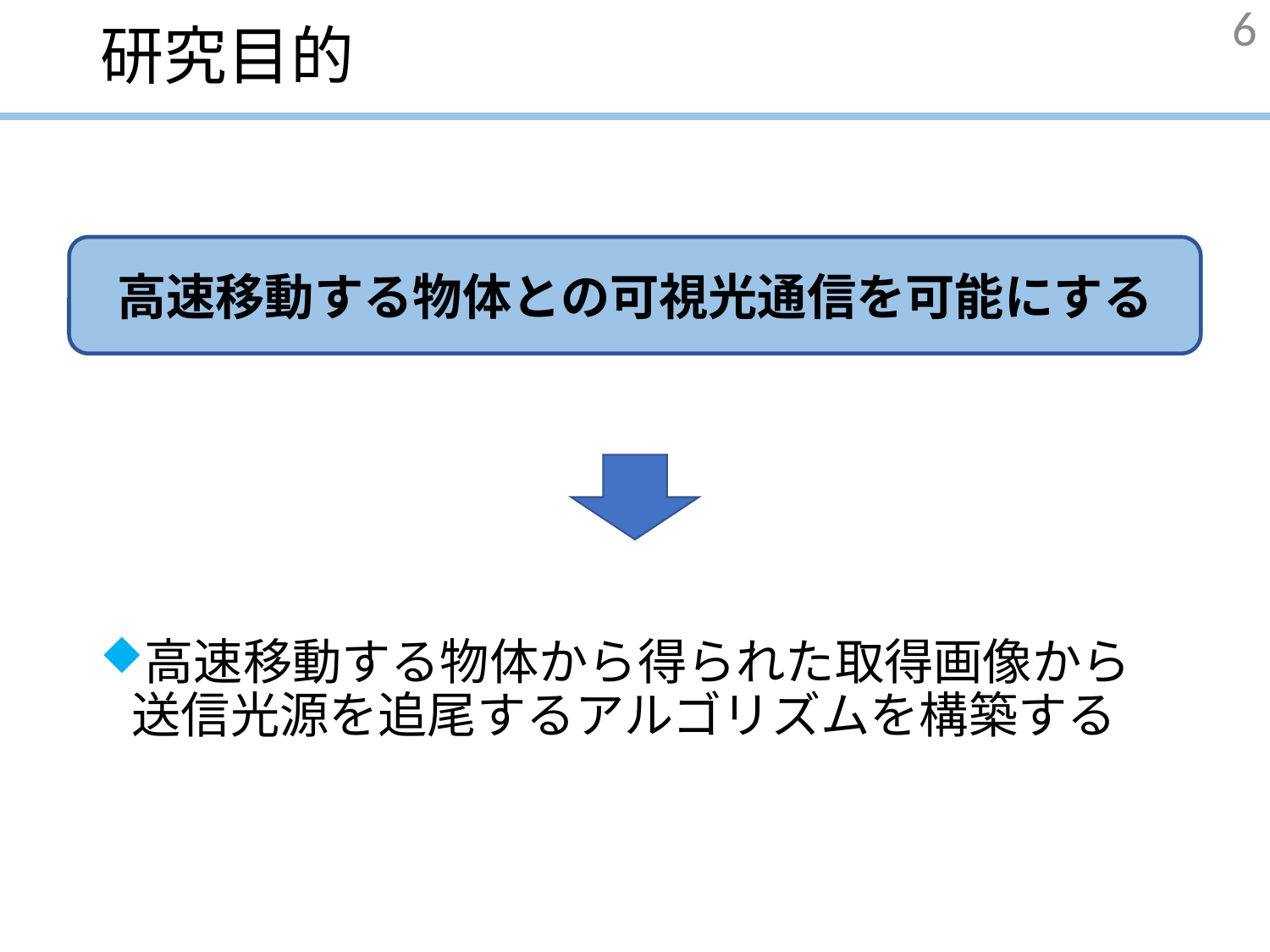

# 研究目的
6

高速移動する物体から得られた取得画像から送信光源を追尾するアルゴリズムを構築する
高速移動する物体との可視光通信を可能にする